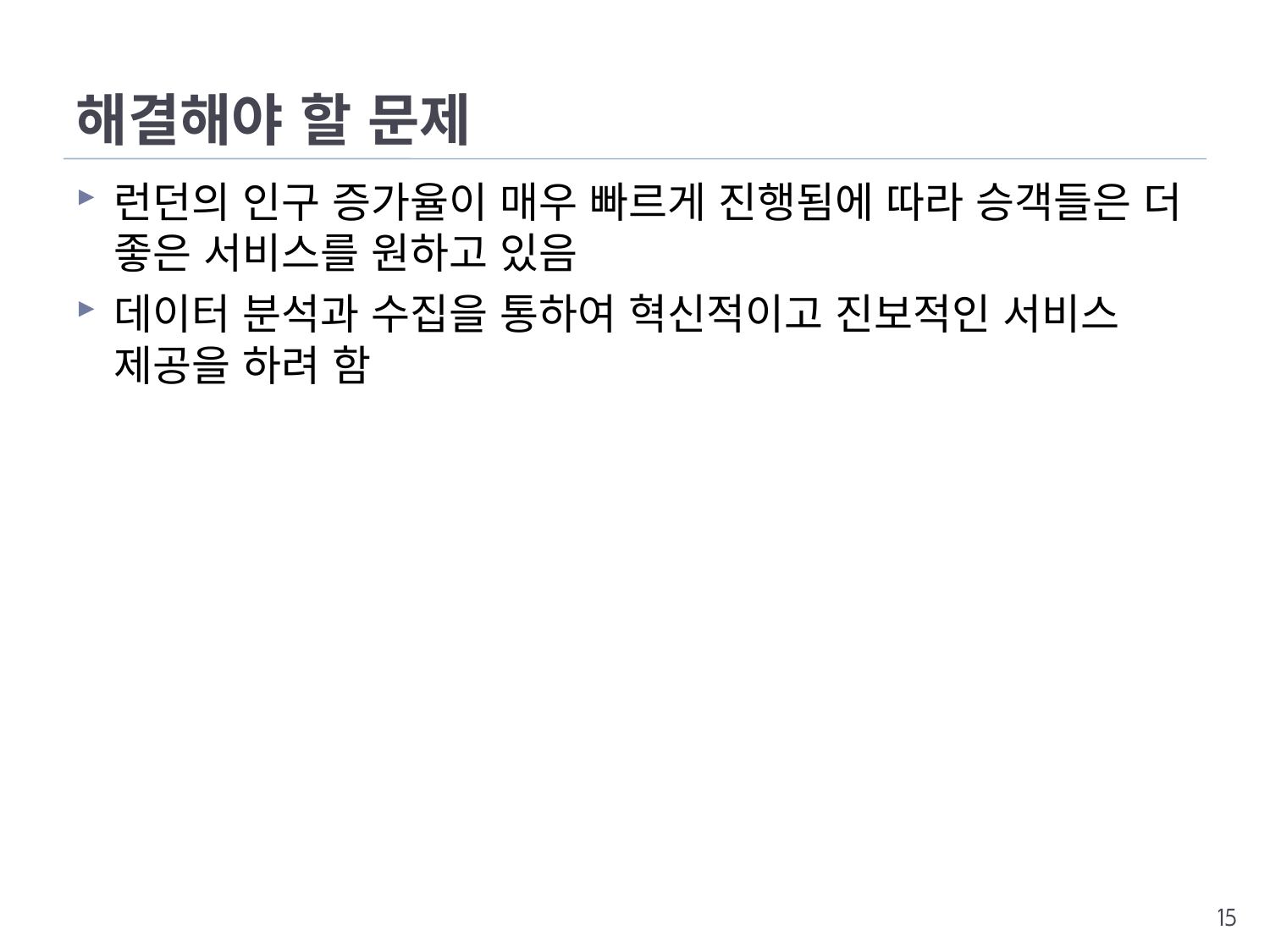

# 해결해야 할 문제
런던의 인구 증가율이 매우 빠르게 진행됨에 따라 승객들은 더 좋은 서비스를 원하고 있음
데이터 분석과 수집을 통하여 혁신적이고 진보적인 서비스 제공을 하려 함
15